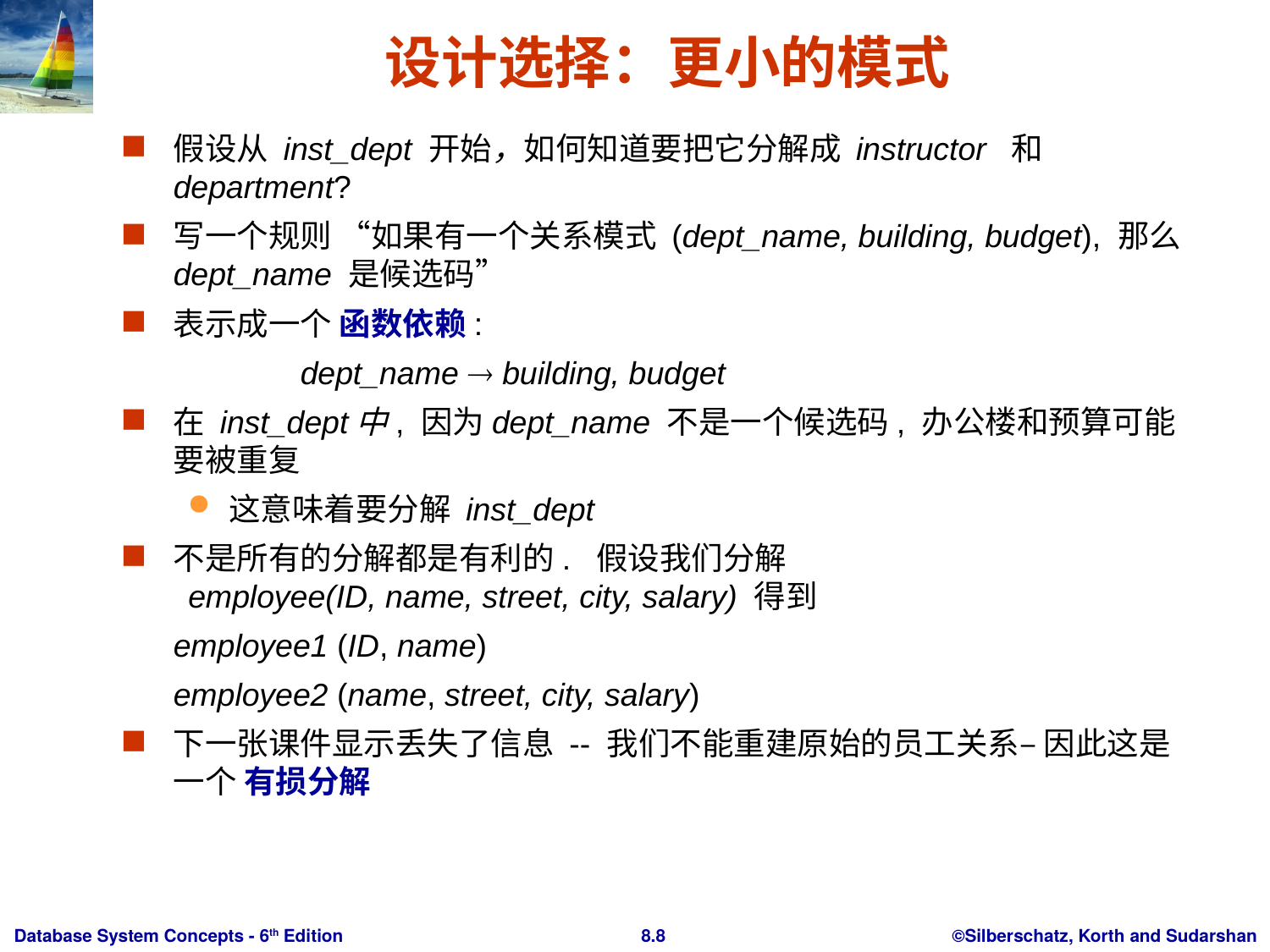

# 设计选择：更小的模式
假设从 inst_dept 开始，如何知道要把它分解成 instructor  和 department?
写一个规则 “如果有一个关系模式 (dept_name, building, budget), 那么 dept_name 是候选码”
表示成一个 函数依赖:
		dept_name → building, budget
在 inst_dept中, 因为dept_name 不是一个候选码, 办公楼和预算可能要被重复
这意味着要分解 inst_dept
不是所有的分解都是有利的.  假设我们分解
 employee(ID, name, street, city, salary) 得到
	employee1 (ID, name)
	employee2 (name, street, city, salary)
下一张课件显示丢失了信息 -- 我们不能重建原始的员工关系– 因此这是一个 有损分解